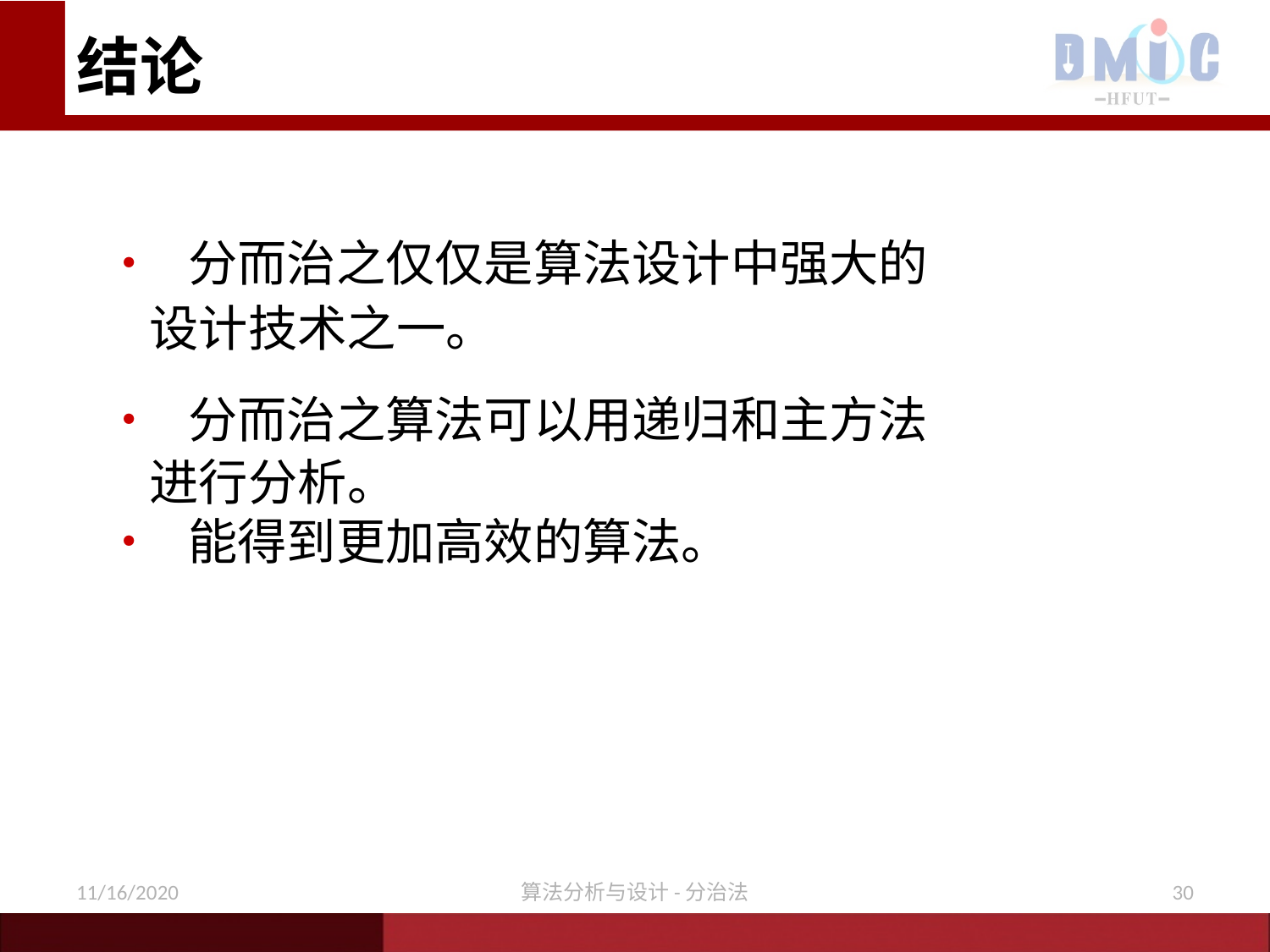

# 结论
•  分而治之仅仅是算法设计中强大的
   设计技术之一。

•  分而治之算法可以用递归和主方法
   进行分析。
•  能得到更加高效的算法。
11/16/2020
算法分析与设计-分治法
30